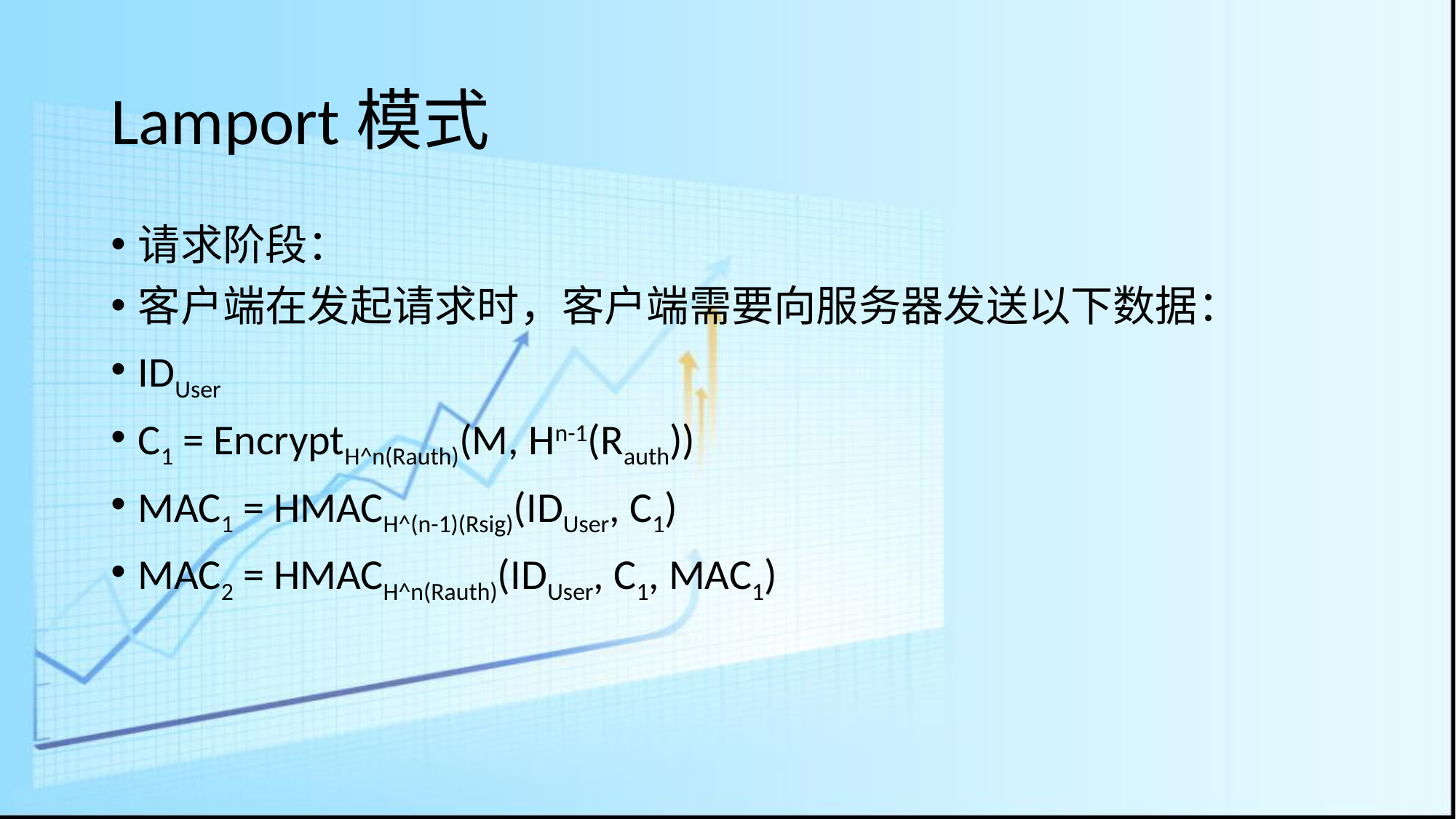

# Lamport模式
请求阶段：
客户端在发起请求时，客户端需要向服务器发送以下数据：
IDUser
C1 = EncryptH^n(Rauth)(M, Hn-1(Rauth))
MAC1 = HMACH^(n-1)(Rsig)(IDUser, C1)
MAC2 = HMACH^n(Rauth)(IDUser, C1, MAC1)